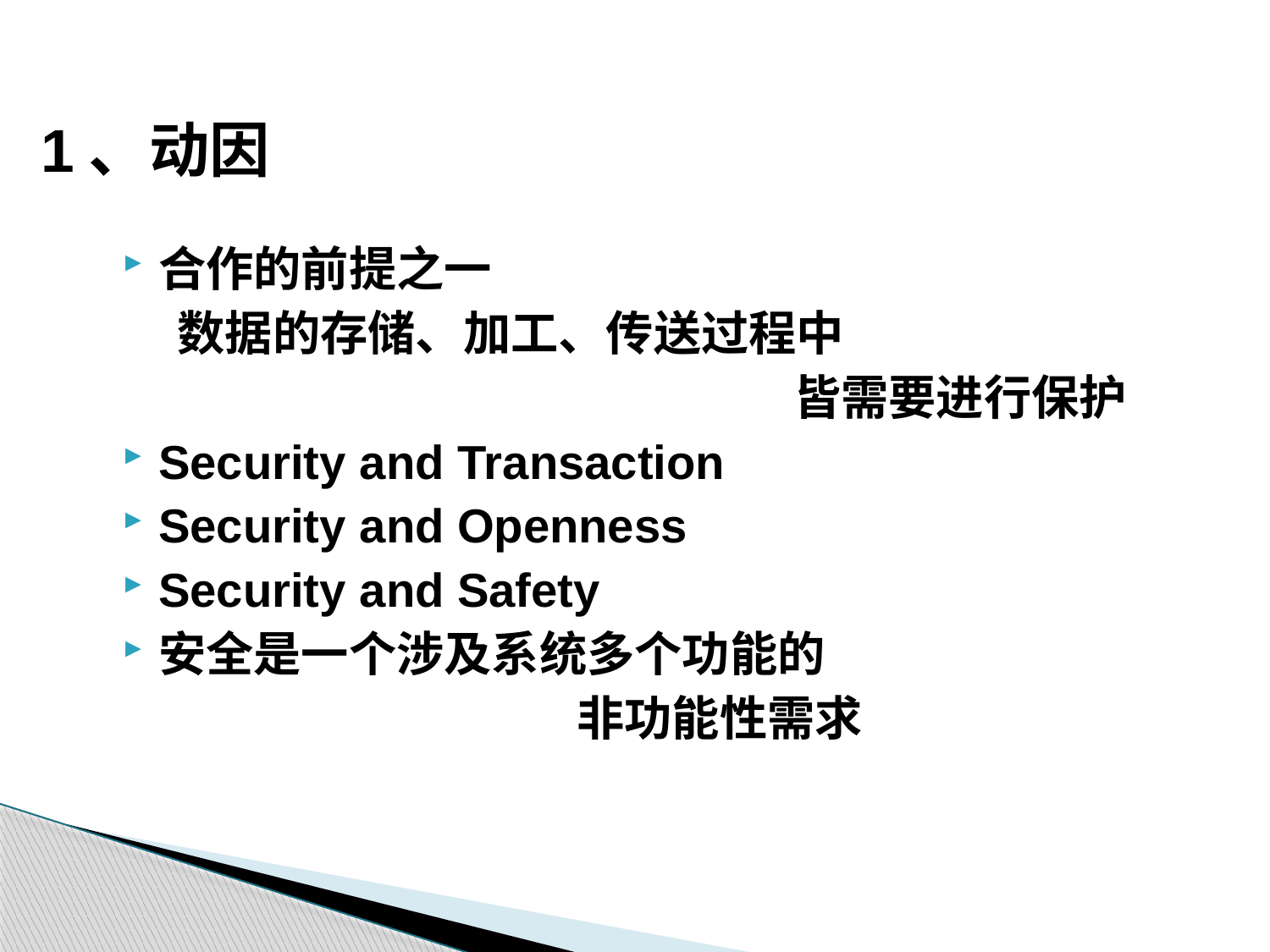

# 1、动因
合作的前提之一
    数据的存储、加工、传送过程中
						皆需要进行保护
Security and Transaction
Security and Openness
Security and Safety
安全是一个涉及系统多个功能的
                                         非功能性需求